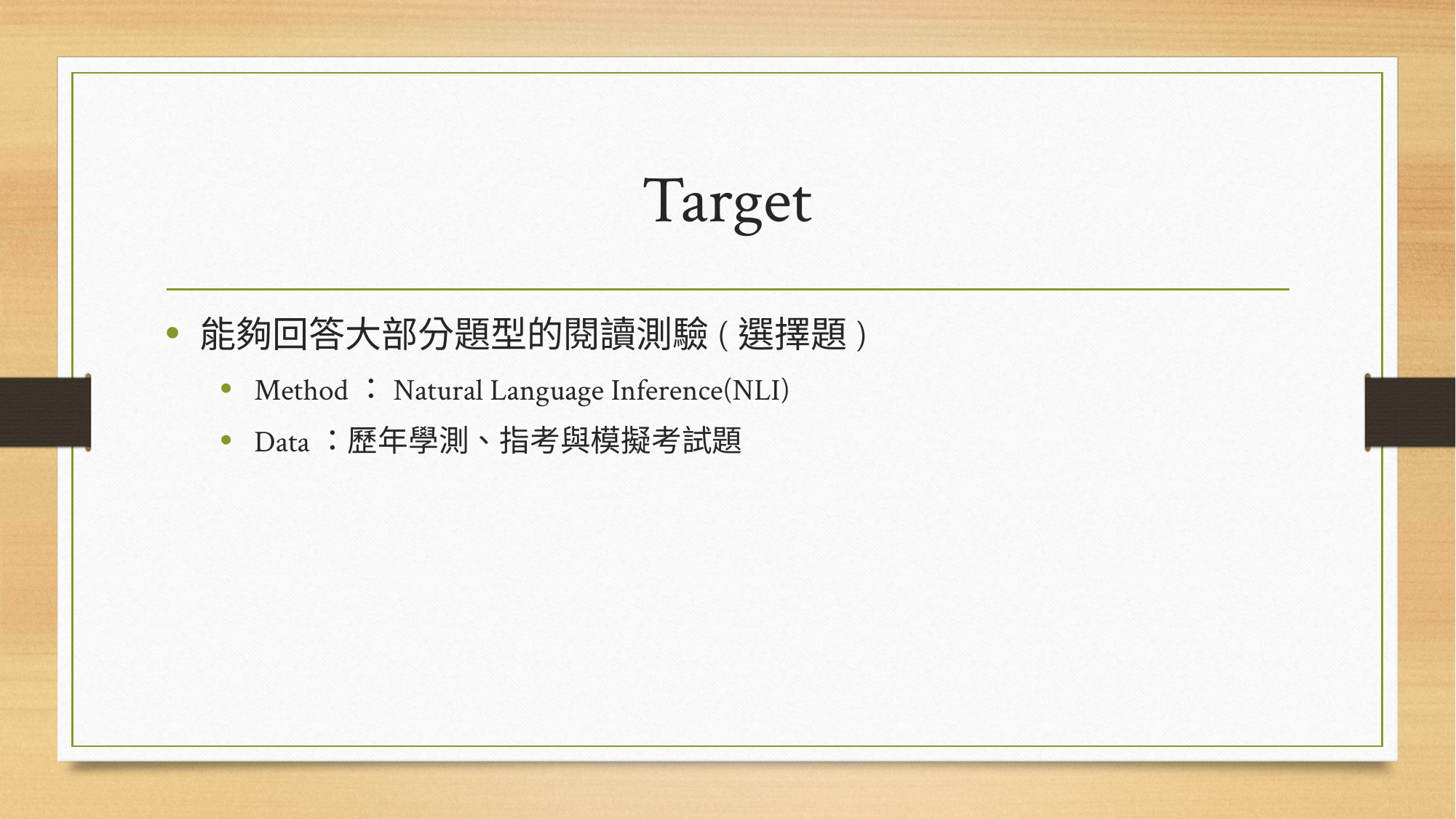

# Target
能夠回答大部分題型的閱讀測驗(選擇題)
Method：Natural Language Inference(NLI)
Data：歷年學測、指考與模擬考試題